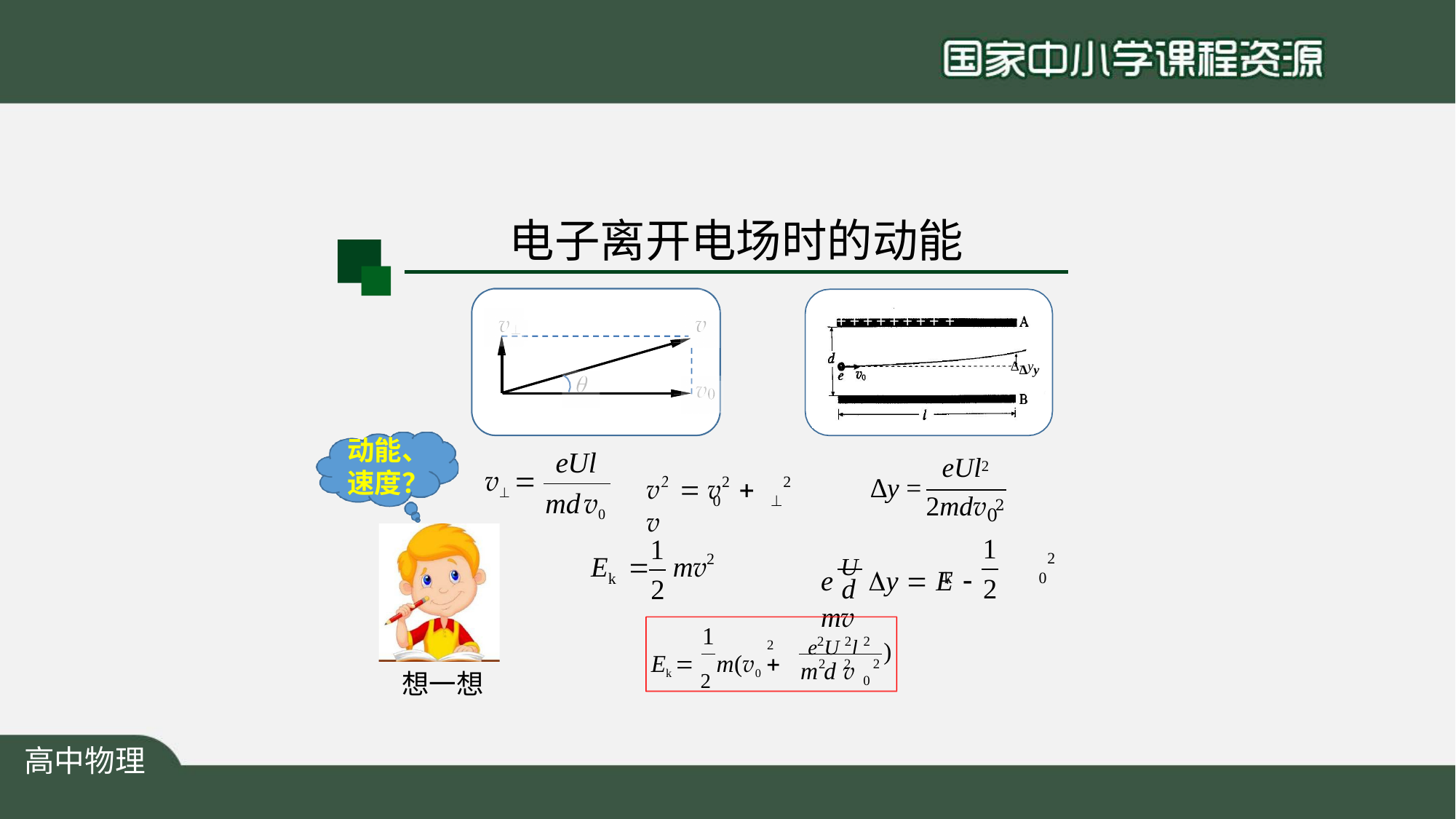

# 电子离开电场时的动能

+ + + + + + + + +

ΔΔyy

-	-	-	-	-	-	-	-	-

动能、 速度？

eUl
eUl2
v⊥ =
∆y =
2
2
2
v	= v	+ v
mdv0

2mdv 2
0
⊥

0

1
1
2
2
e U Δy = E	−	mv
E	=	mv
k
0
k
d
2
2

e2U 2l 2

1
2
Ek = 2 m(v0 +
)
2	2	2
m d v

想一想
0
高中物理